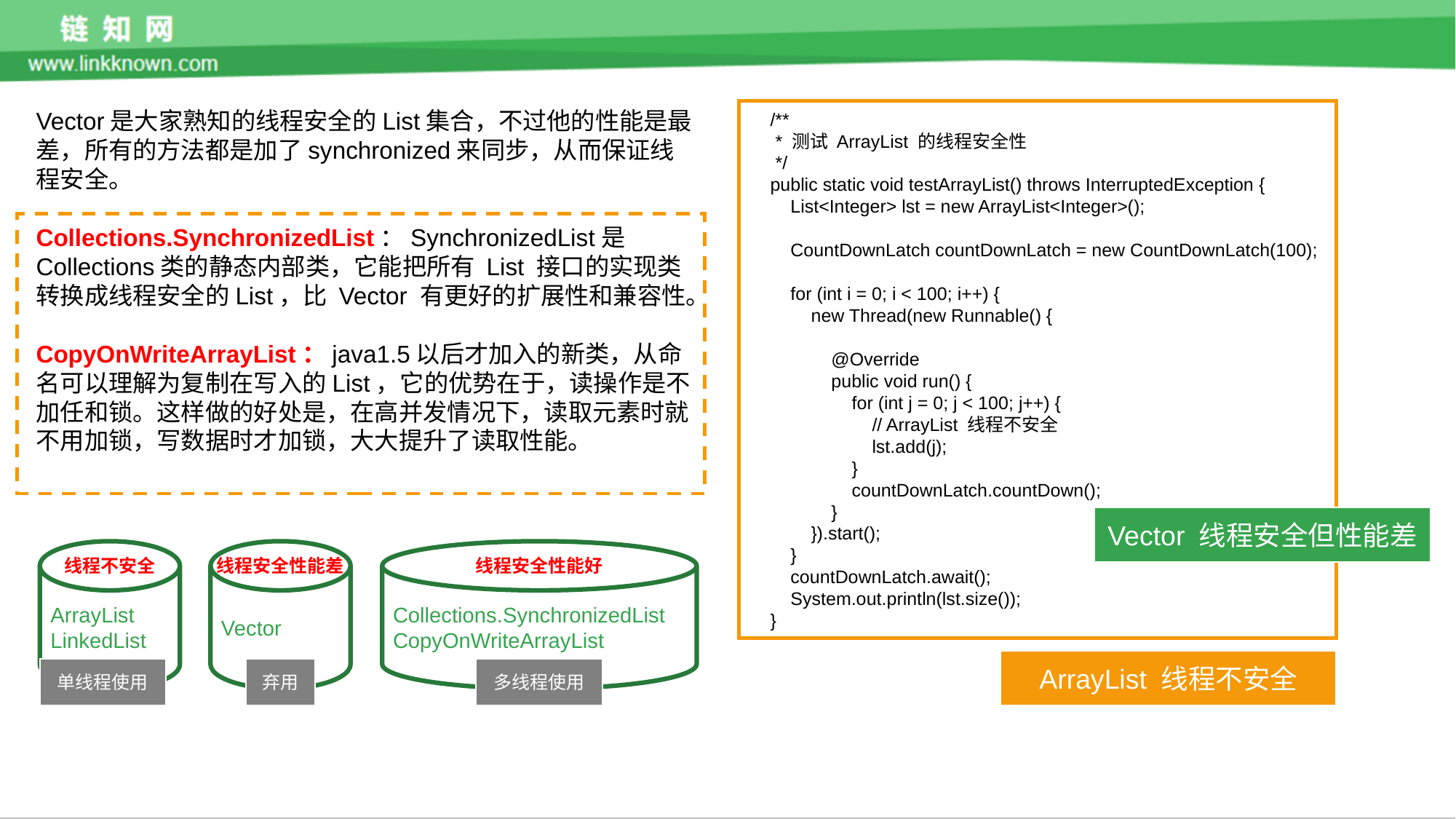

Vector是大家熟知的线程安全的List集合，不过他的性能是最差，所有的方法都是加了synchronized来同步，从而保证线程安全。

Collections.SynchronizedList：SynchronizedList是Collections类的静态内部类，它能把所有 List 接口的实现类转换成线程安全的List，比 Vector 有更好的扩展性和兼容性。

CopyOnWriteArrayList：java1.5以后才加入的新类，从命名可以理解为复制在写入的List，它的优势在于，读操作是不加任和锁。这样做的好处是，在高并发情况下，读取元素时就不用加锁，写数据时才加锁，大大提升了读取性能。
    /**
     * 测试 ArrayList 的线程安全性
     */
    public static void testArrayList() throws InterruptedException {
        List<Integer> lst = new ArrayList<Integer>();

        CountDownLatch countDownLatch = new CountDownLatch(100);

        for (int i = 0; i < 100; i++) {
            new Thread(new Runnable() {

                @Override
                public void run() {
                    for (int j = 0; j < 100; j++) {
                        // ArrayList 线程不安全
                        lst.add(j);
                    }
                    countDownLatch.countDown();
                }
            }).start();
        }
        countDownLatch.await();
        System.out.println(lst.size());
    }

Vector 线程安全但性能差
ArrayList
LinkedList
Vector
Collections.SynchronizedList
CopyOnWriteArrayList
线程不安全
线程安全性能差
线程安全性能好
ArrayList 线程不安全
单线程使用
弃用
多线程使用